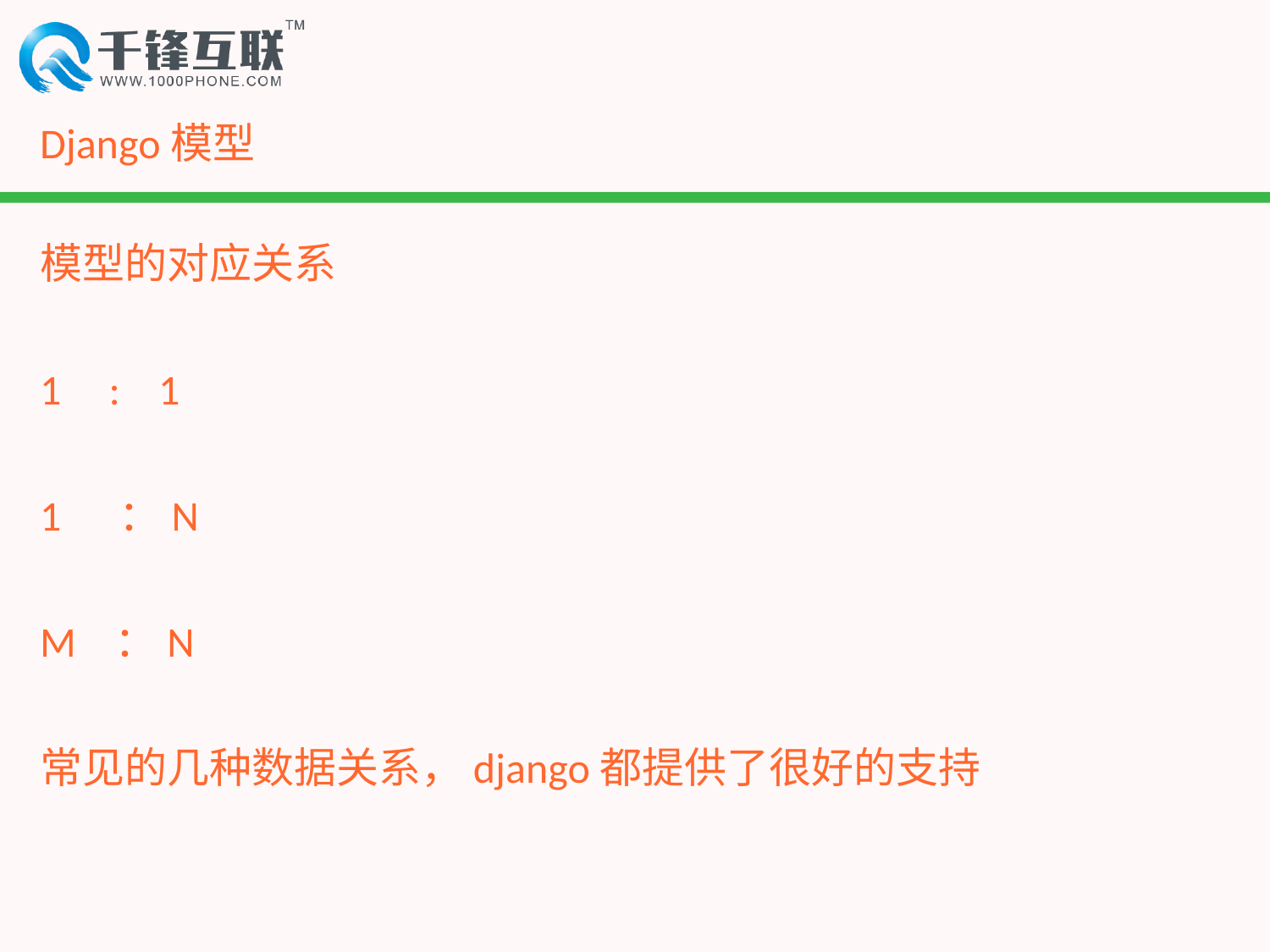

# Django模型
模型的对应关系

1     :    1

1     ：N

M   ：N

常见的几种数据关系，django都提供了很好的支持